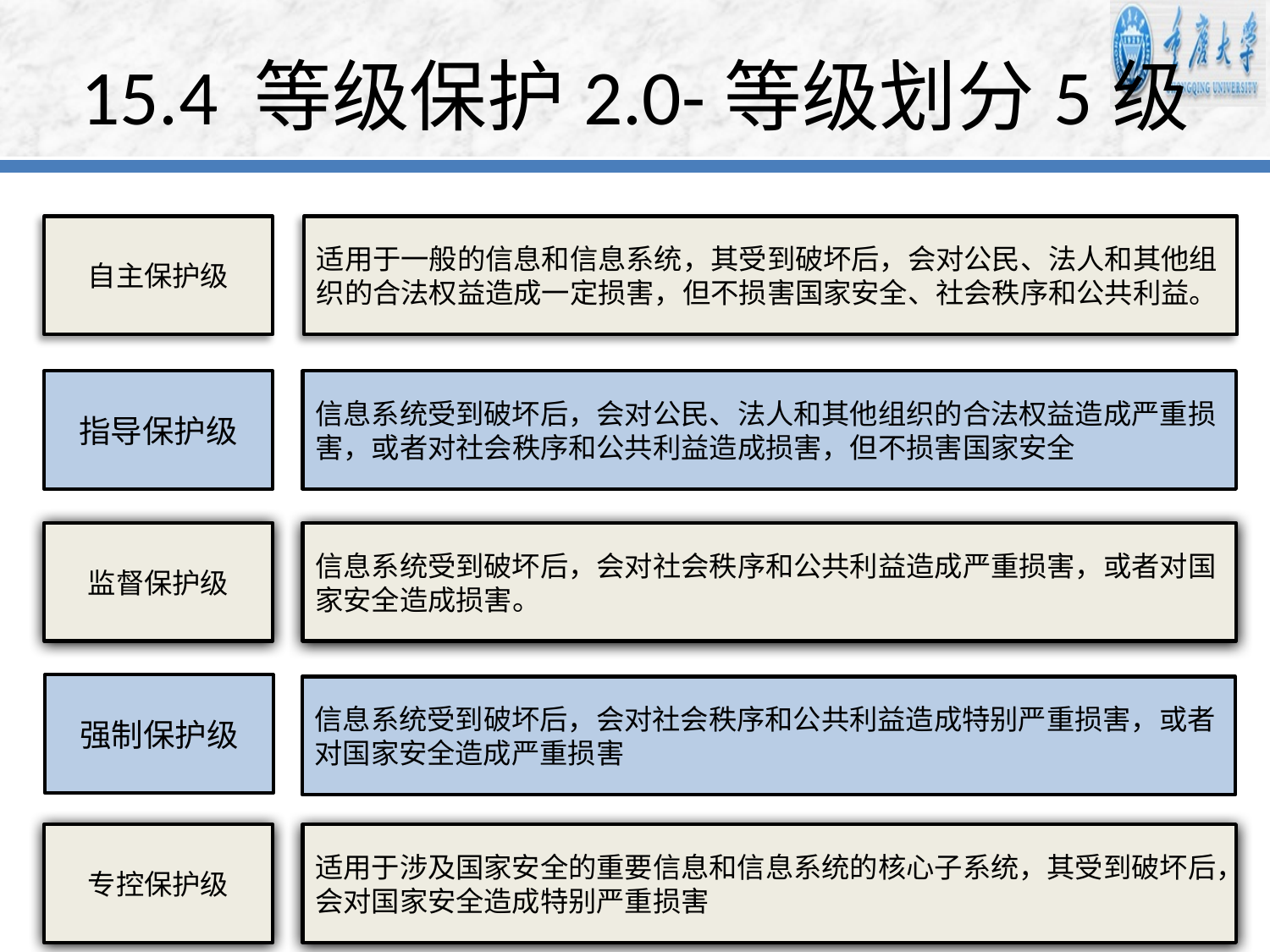

# 15.4 等级保护2.0-等级划分5级
自主保护级
适用于一般的信息和信息系统，其受到破坏后，会对公民、法人和其他组织的合法权益造成一定损害，但不损害国家安全、社会秩序和公共利益。
指导保护级
信息系统受到破坏后，会对公民、法人和其他组织的合法权益造成严重损害，或者对社会秩序和公共利益造成损害，但不损害国家安全
监督保护级
信息系统受到破坏后，会对社会秩序和公共利益造成严重损害，或者对国家安全造成损害。
强制保护级
信息系统受到破坏后，会对社会秩序和公共利益造成特别严重损害，或者对国家安全造成严重损害
专控保护级
适用于涉及国家安全的重要信息和信息系统的核心子系统，其受到破坏后，会对国家安全造成特别严重损害